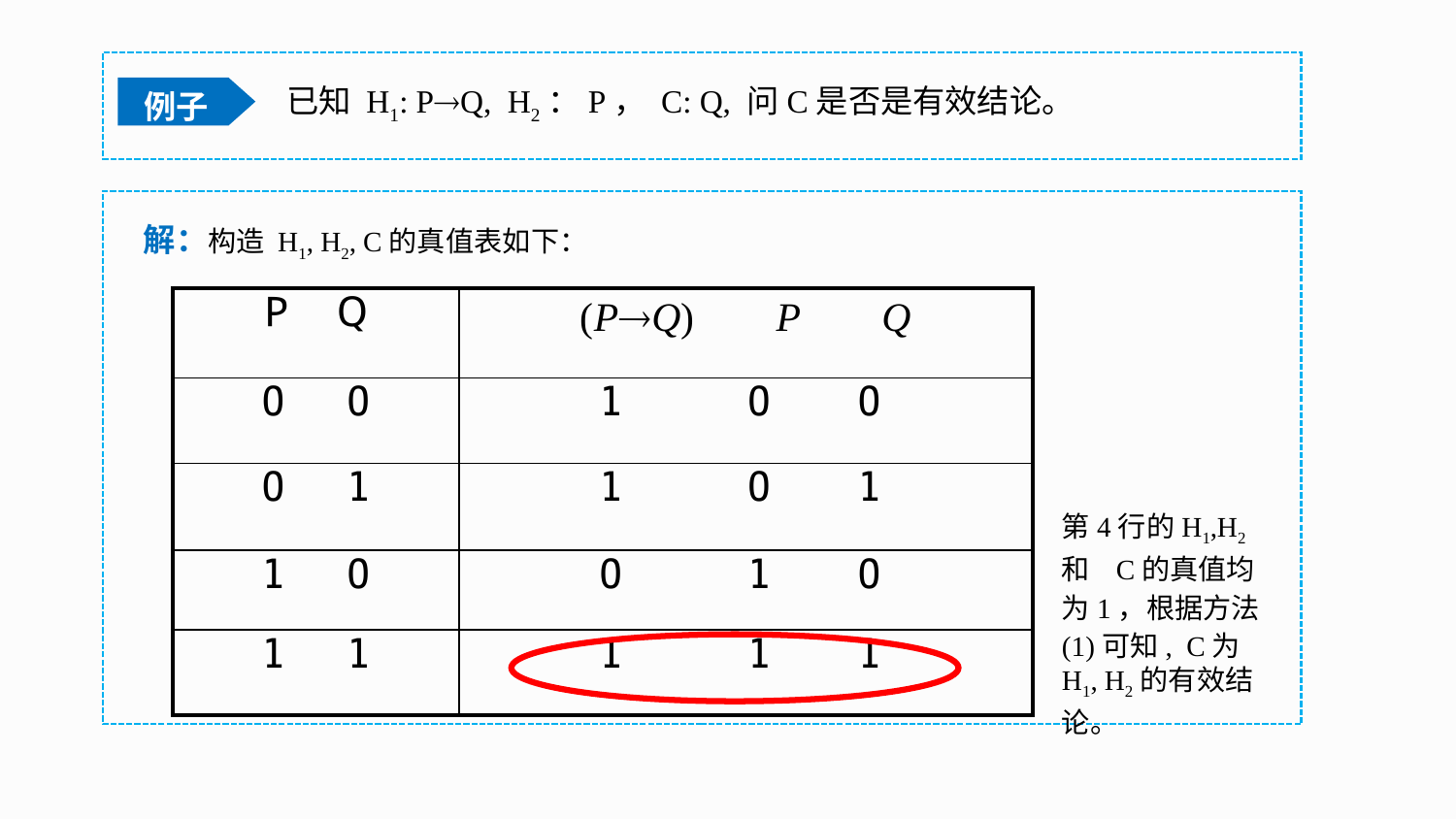

已知 H1: P→Q,  H2：P， C: Q, 问C是否是有效结论。
例子

解：构造 H1, H2, C的真值表如下：
| P Q | (P→Q) P Q |
| --- | --- |
| 0 0 | 1 0 0 |
| 0 1 | 1 0 1 |
| 1 0 | 0 1 0 |
| 1 1 | 1 1 1 |
第4行的H1,H2和   C的真值均为1，根据方法(1)可知,  C为H1, H2的有效结论。